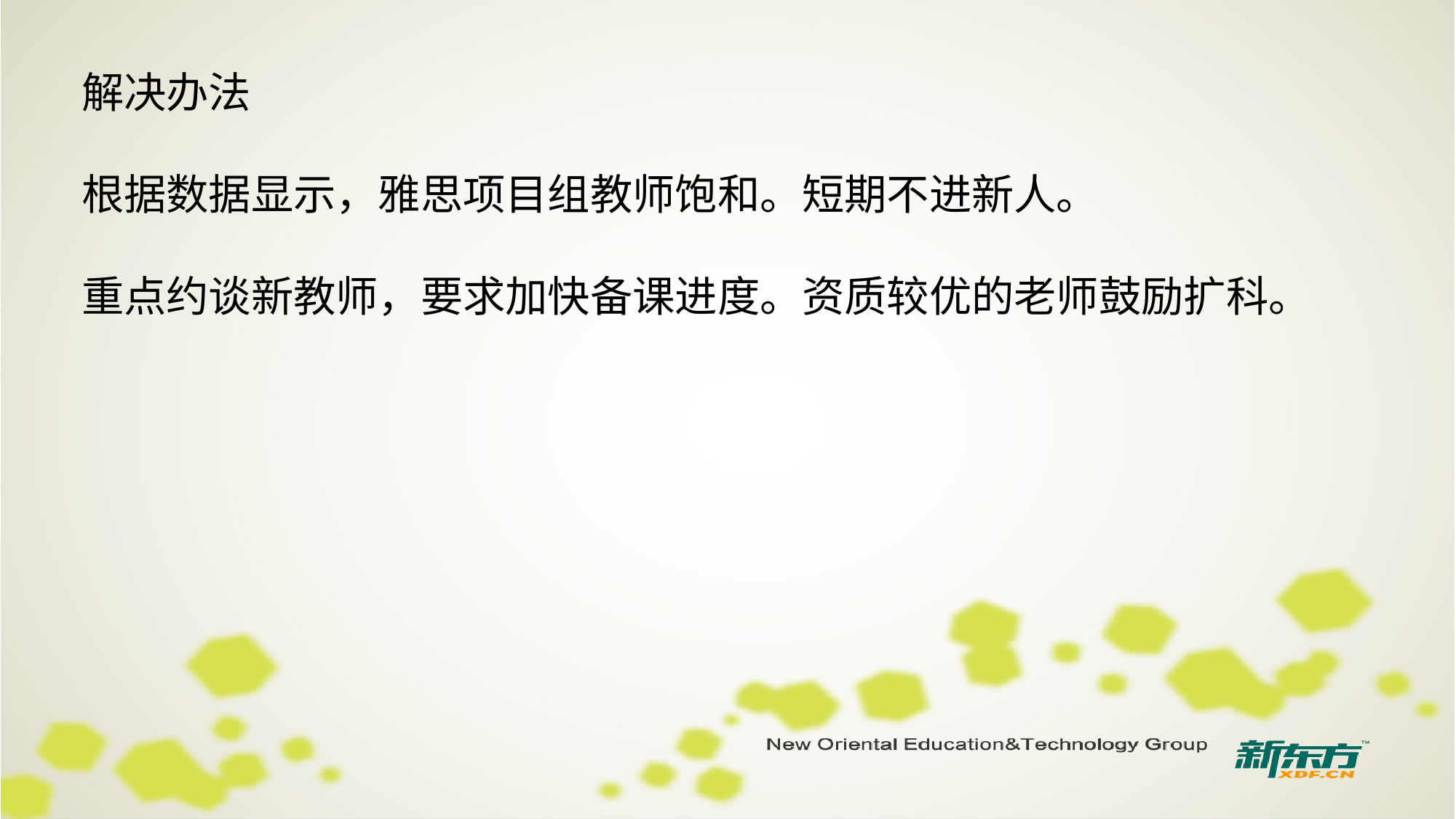

解决办法

根据数据显示，雅思项目组教师饱和。短期不进新人。

重点约谈新教师，要求加快备课进度。资质较优的老师鼓励扩科。